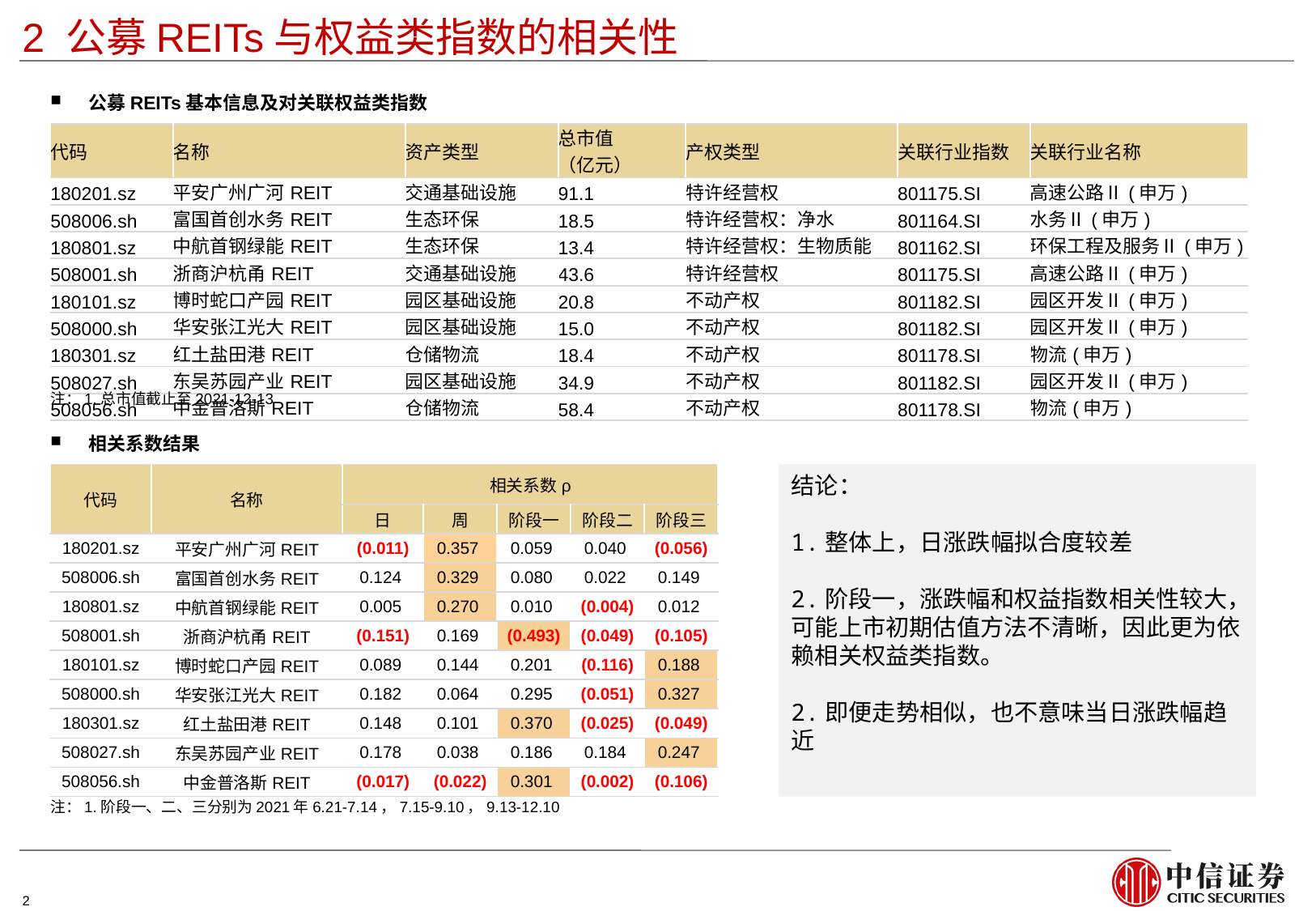

2 公募REITs与权益类指数的相关性
公募REITs基本信息及对关联权益类指数
| 代码 | 名称 | 资产类型 | 总市值 （亿元） | 产权类型 | 关联行业指数 | 关联行业名称 |
| --- | --- | --- | --- | --- | --- | --- |
| 180201.sz | 平安广州广河REIT | 交通基础设施 | 91.1 | 特许经营权 | 801175.SI | 高速公路Ⅱ(申万) |
| 508006.sh | 富国首创水务REIT | 生态环保 | 18.5 | 特许经营权：净水 | 801164.SI | 水务Ⅱ(申万) |
| 180801.sz | 中航首钢绿能REIT | 生态环保 | 13.4 | 特许经营权：生物质能 | 801162.SI | 环保工程及服务Ⅱ(申万) |
| 508001.sh | 浙商沪杭甬REIT | 交通基础设施 | 43.6 | 特许经营权 | 801175.SI | 高速公路Ⅱ(申万) |
| 180101.sz | 博时蛇口产园REIT | 园区基础设施 | 20.8 | 不动产权 | 801182.SI | 园区开发Ⅱ(申万) |
| 508000.sh | 华安张江光大REIT | 园区基础设施 | 15.0 | 不动产权 | 801182.SI | 园区开发Ⅱ(申万) |
| 180301.sz | 红土盐田港REIT | 仓储物流 | 18.4 | 不动产权 | 801178.SI | 物流(申万) |
| 508027.sh | 东吴苏园产业REIT | 园区基础设施 | 34.9 | 不动产权 | 801182.SI | 园区开发Ⅱ(申万) |
| 508056.sh | 中金普洛斯REIT | 仓储物流 | 58.4 | 不动产权 | 801178.SI | 物流(申万) |
注：1.总市值截止至2021-12-13
相关系数结果
结论：

1.整体上，日涨跌幅拟合度较差

2.阶段一，涨跌幅和权益指数相关性较大，可能上市初期估值方法不清晰，因此更为依赖相关权益类指数。

2.即便走势相似，也不意味当日涨跌幅趋近

| 代码 | 名称 | 相关系数ρ |  |  |  |  |
| --- | --- | --- | --- | --- | --- | --- |
|  |  | 日 | 周 | 阶段一 | 阶段二 | 阶段三 |
| 180201.sz | 平安广州广河REIT | (0.011) | 0.357 | 0.059 | 0.040 | (0.056) |
| 508006.sh | 富国首创水务REIT | 0.124 | 0.329 | 0.080 | 0.022 | 0.149 |
| 180801.sz | 中航首钢绿能REIT | 0.005 | 0.270 | 0.010 | (0.004) | 0.012 |
| 508001.sh | 浙商沪杭甬REIT | (0.151) | 0.169 | (0.493) | (0.049) | (0.105) |
| 180101.sz | 博时蛇口产园REIT | 0.089 | 0.144 | 0.201 | (0.116) | 0.188 |
| 508000.sh | 华安张江光大REIT | 0.182 | 0.064 | 0.295 | (0.051) | 0.327 |
| 180301.sz | 红土盐田港REIT | 0.148 | 0.101 | 0.370 | (0.025) | (0.049) |
| 508027.sh | 东吴苏园产业REIT | 0.178 | 0.038 | 0.186 | 0.184 | 0.247 |
| 508056.sh | 中金普洛斯REIT | (0.017) | (0.022) | 0.301 | (0.002) | (0.106) |
注：1.阶段一、二、三分别为2021年6.21-7.14，7.15-9.10，9.13-12.10